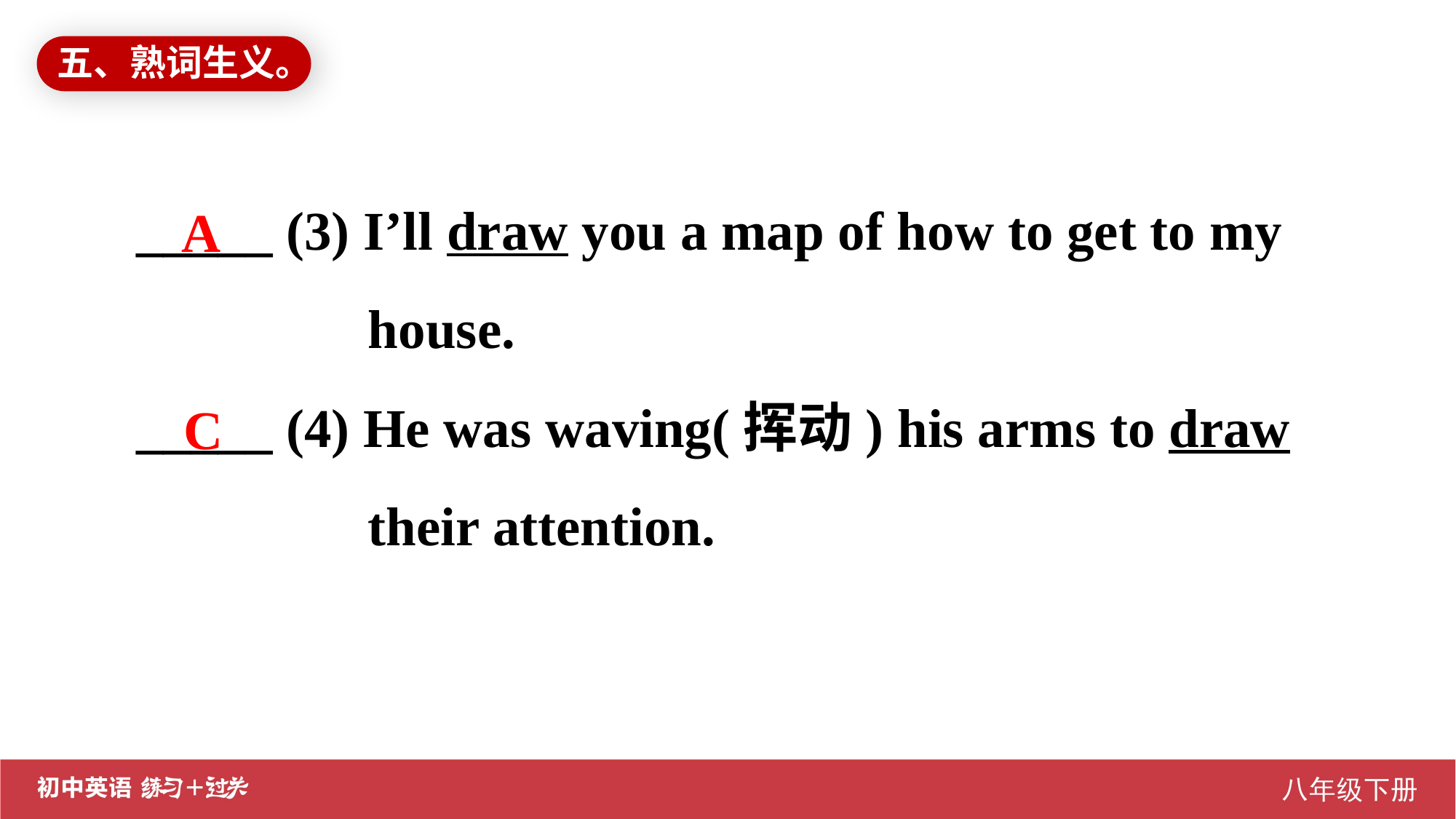

五、熟词生义。

_____ (3) I’ll draw you a map of how to get to my
                 house.
_____ (4) He was waving(挥动) his arms to draw
                 their attention.
A
C